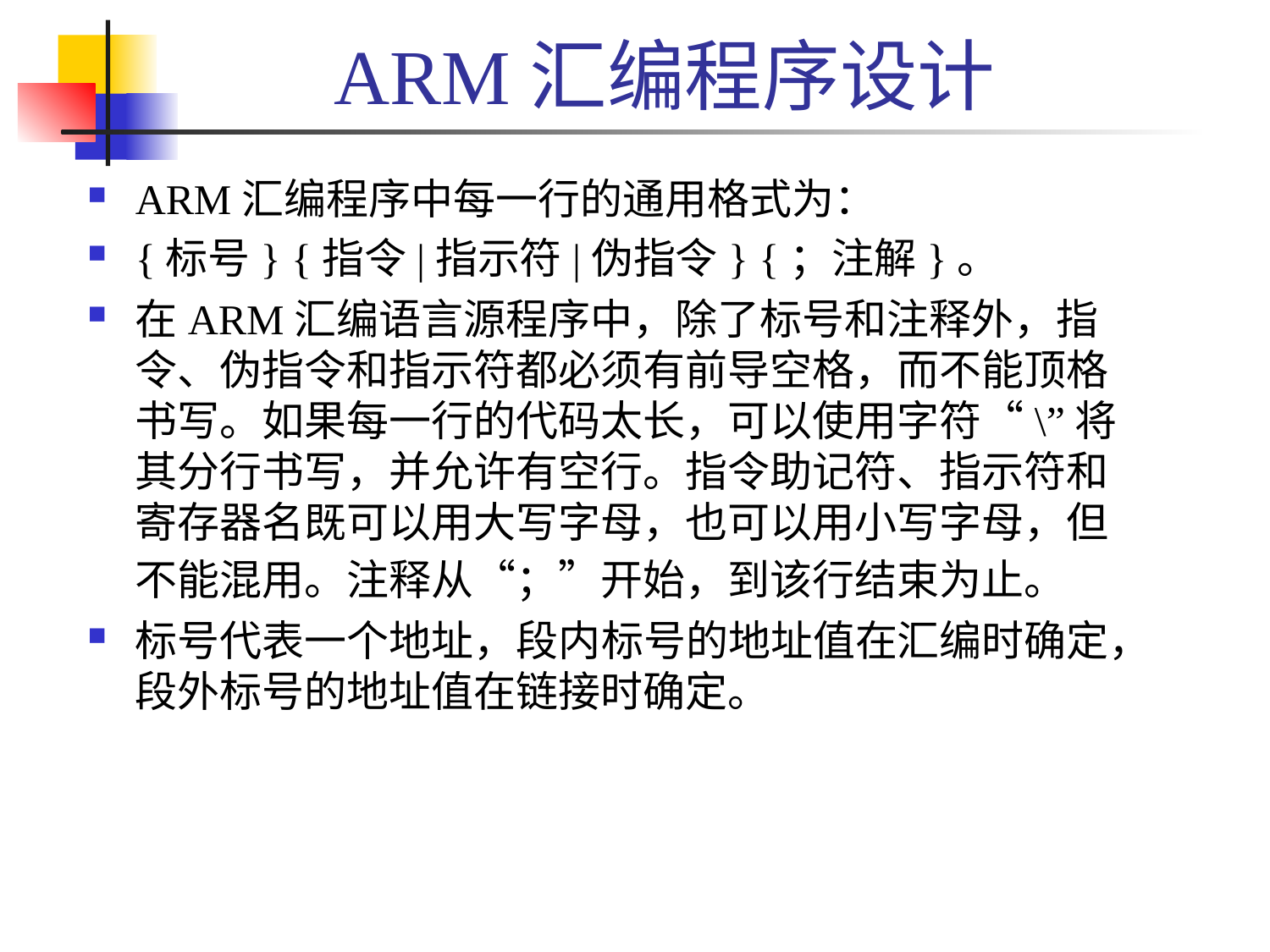

# ARM汇编程序设计
ARM汇编程序中每一行的通用格式为：
{标号} {指令|指示符|伪指令} {；注解}。
在ARM汇编语言源程序中，除了标号和注释外，指令、伪指令和指示符都必须有前导空格，而不能顶格书写。如果每一行的代码太长，可以使用字符“\”将其分行书写，并允许有空行。指令助记符、指示符和寄存器名既可以用大写字母，也可以用小写字母，但不能混用。注释从“；”开始，到该行结束为止。
标号代表一个地址，段内标号的地址值在汇编时确定，段外标号的地址值在链接时确定。